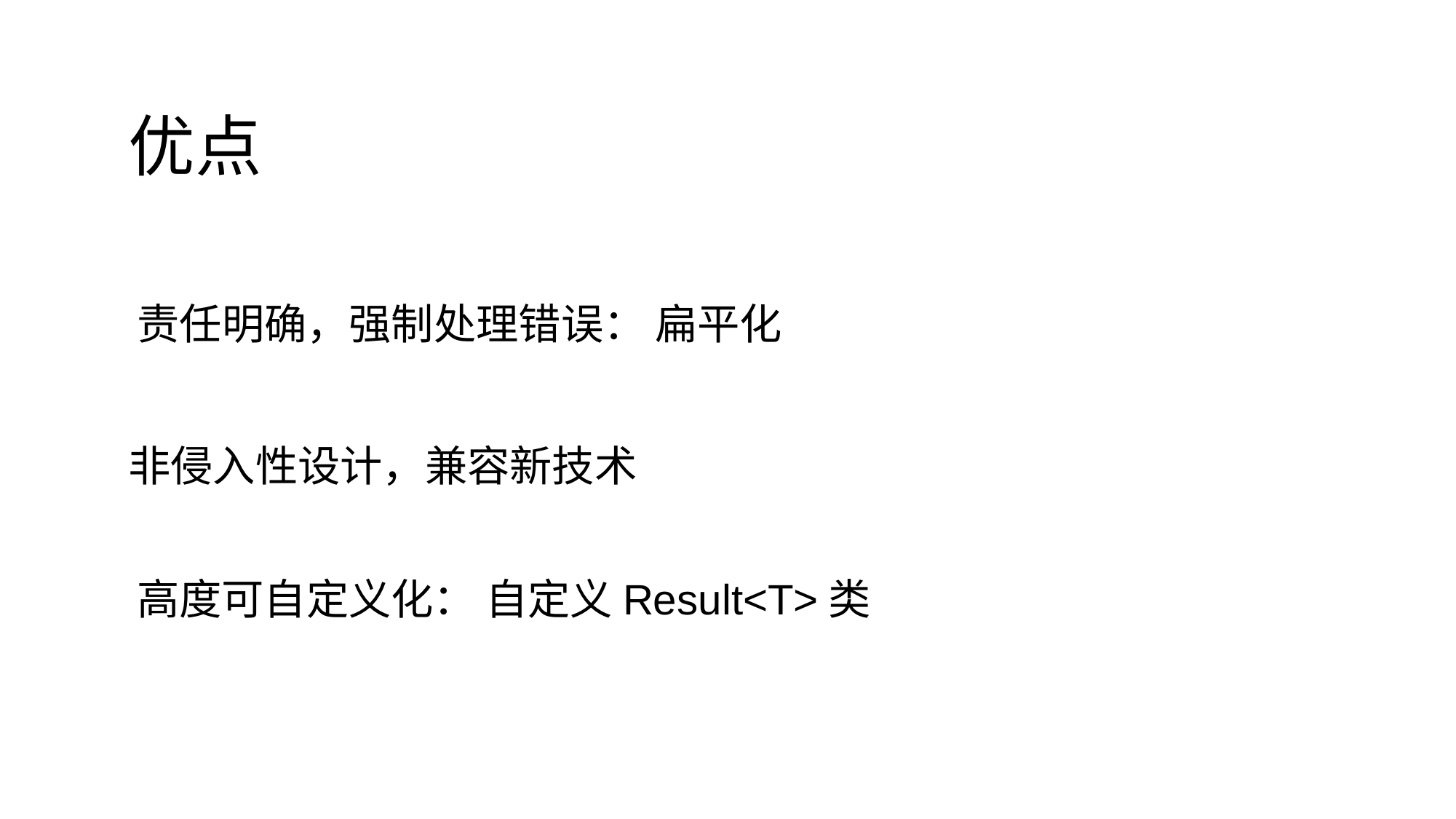

# 优点
责任明确，强制处理错误： 扁平化
非侵入性设计，兼容新技术
高度可自定义化： 自定义Result<T>类